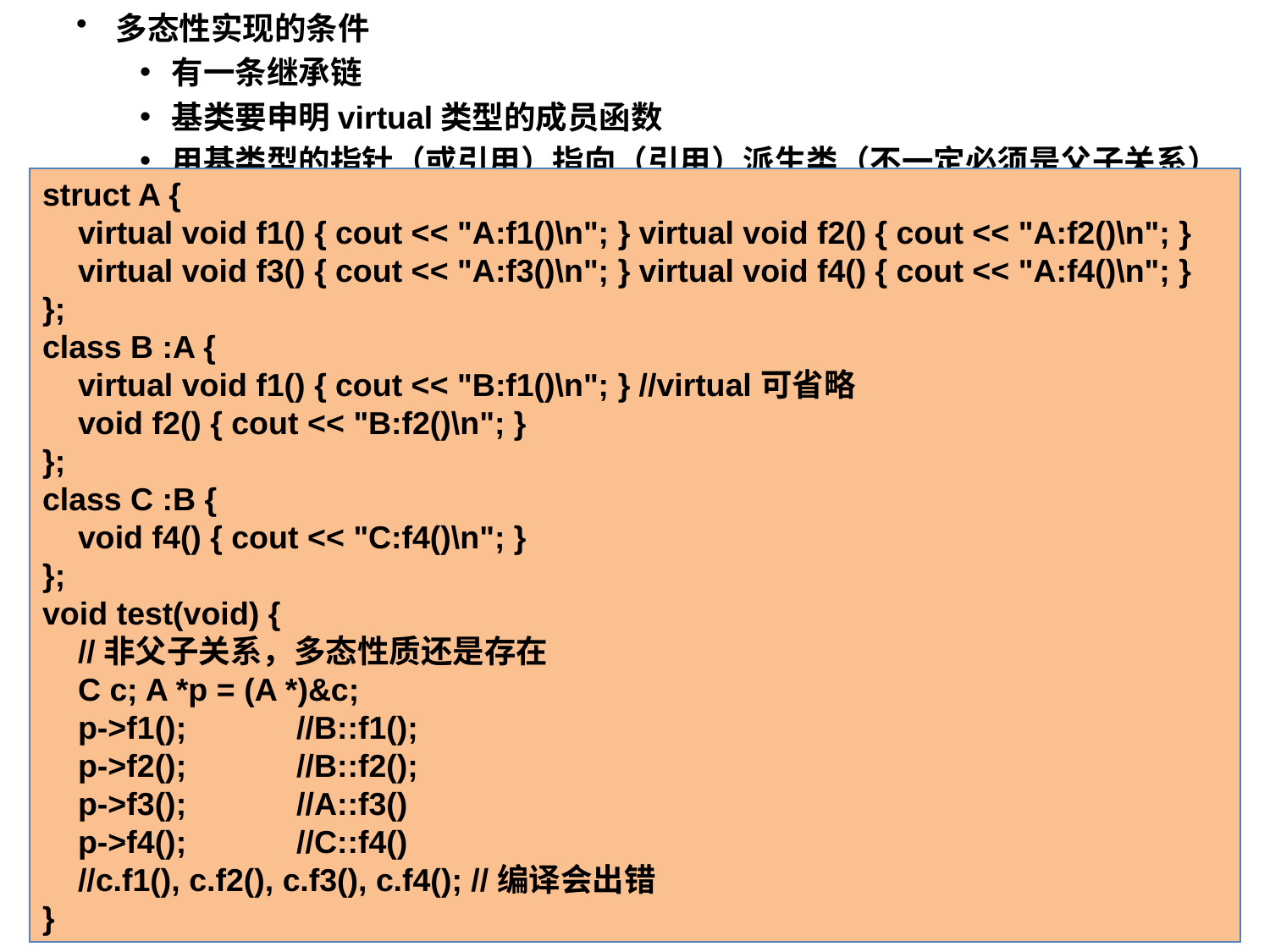

多态性实现的条件
有一条继承链
基类要申明virtual类型的成员函数
用基类型的指针（或引用）指向（引用）派生类（不一定必须是父子关系）

struct A {
    virtual void f1() { cout << "A:f1()\n"; } virtual void f2() { cout << "A:f2()\n"; }
    virtual void f3() { cout << "A:f3()\n"; } virtual void f4() { cout << "A:f4()\n"; }
};
class B :A {
    virtual void f1() { cout << "B:f1()\n"; } //virtual可省略
    void f2() { cout << "B:f2()\n"; }
};
class C :B {
    void f4() { cout << "C:f4()\n"; }
};
void test(void) {
    //非父子关系，多态性质还是存在
    C c; A *p = (A *)&c;
    p->f1(); 	//B::f1();
    p->f2();	//B::f2();
    p->f3();	//A::f3()
    p->f4();	//C::f4()
    //c.f1(), c.f2(), c.f3(), c.f4(); //编译会出错
}
12